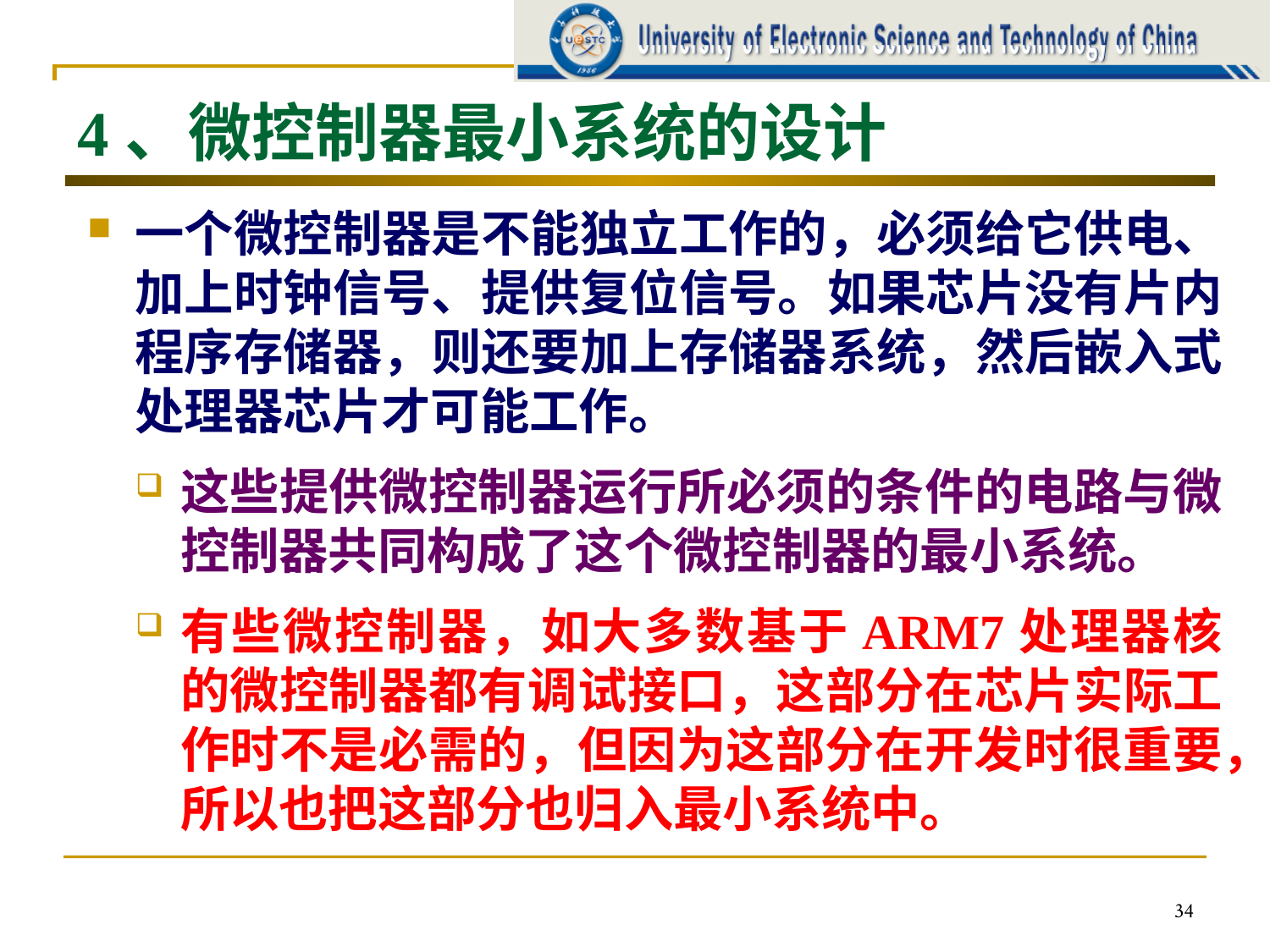

# 4、微控制器最小系统的设计
一个微控制器是不能独立工作的，必须给它供电、加上时钟信号、提供复位信号。如果芯片没有片内程序存储器，则还要加上存储器系统，然后嵌入式处理器芯片才可能工作。
这些提供微控制器运行所必须的条件的电路与微控制器共同构成了这个微控制器的最小系统。
有些微控制器，如大多数基于ARM7处理器核的微控制器都有调试接口，这部分在芯片实际工作时不是必需的，但因为这部分在开发时很重要，所以也把这部分也归入最小系统中。
34